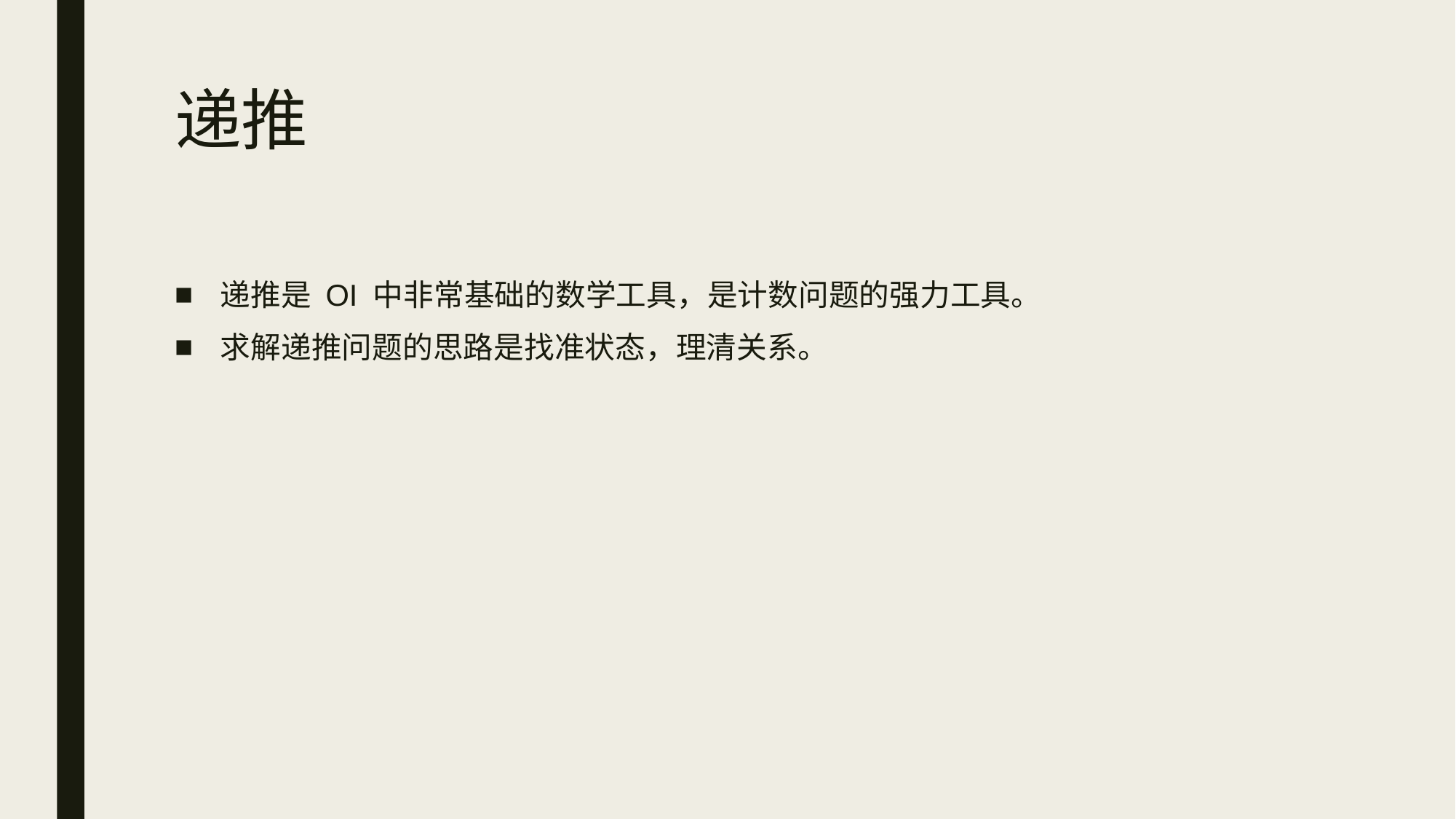

# 递推
递推是 OI 中非常基础的数学工具，是计数问题的强力工具。
求解递推问题的思路是找准状态，理清关系。